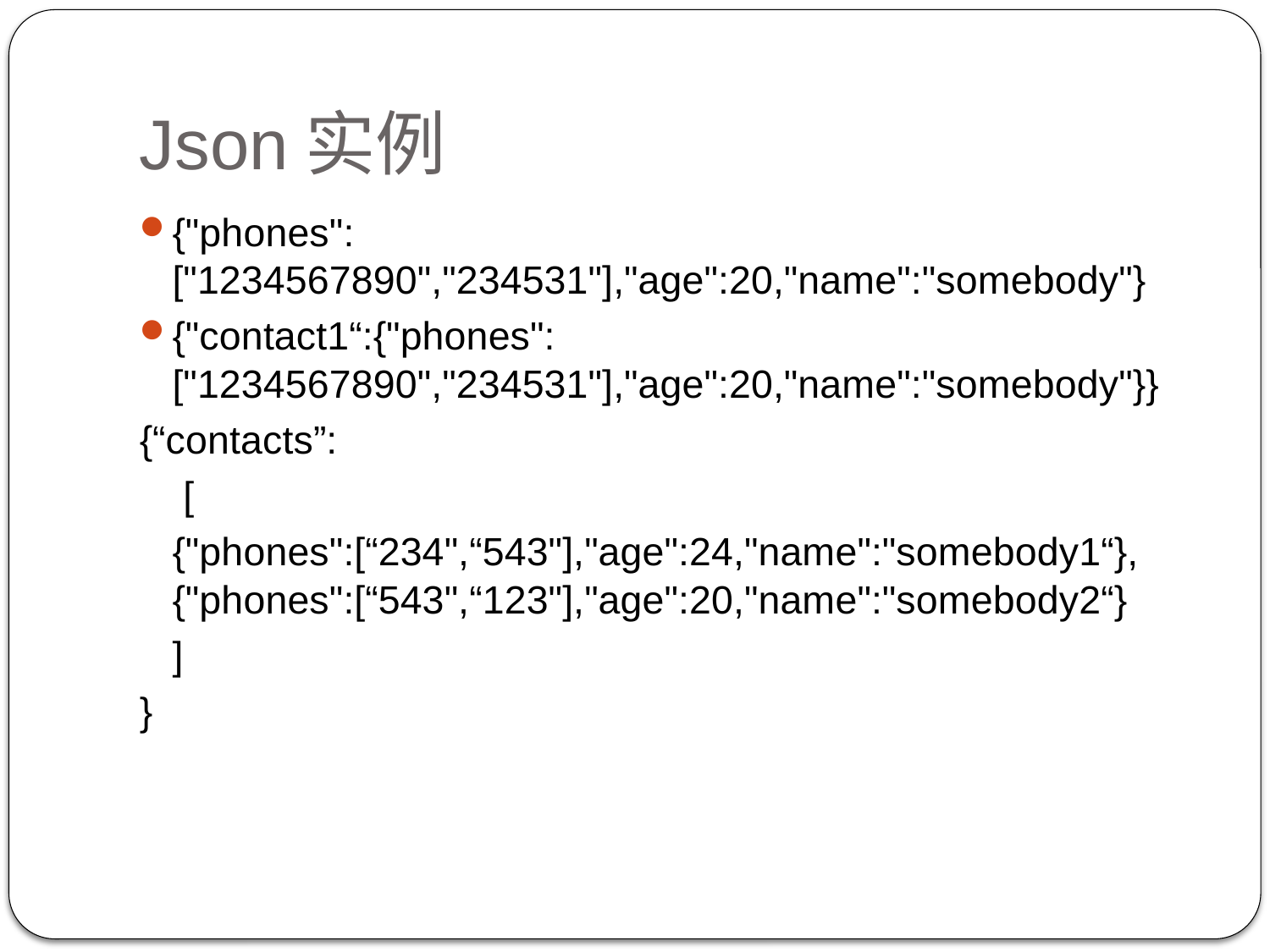

# Json实例
{"phones":["1234567890","234531"],"age":20,"name":"somebody"}
{"contact1“:{"phones":["1234567890","234531"],"age":20,"name":"somebody"}}
{“contacts”:
	 [
	{"phones":[“234",“543"],"age":24,"name":"somebody1“}, {"phones":[“543",“123"],"age":20,"name":"somebody2“}
	]
}